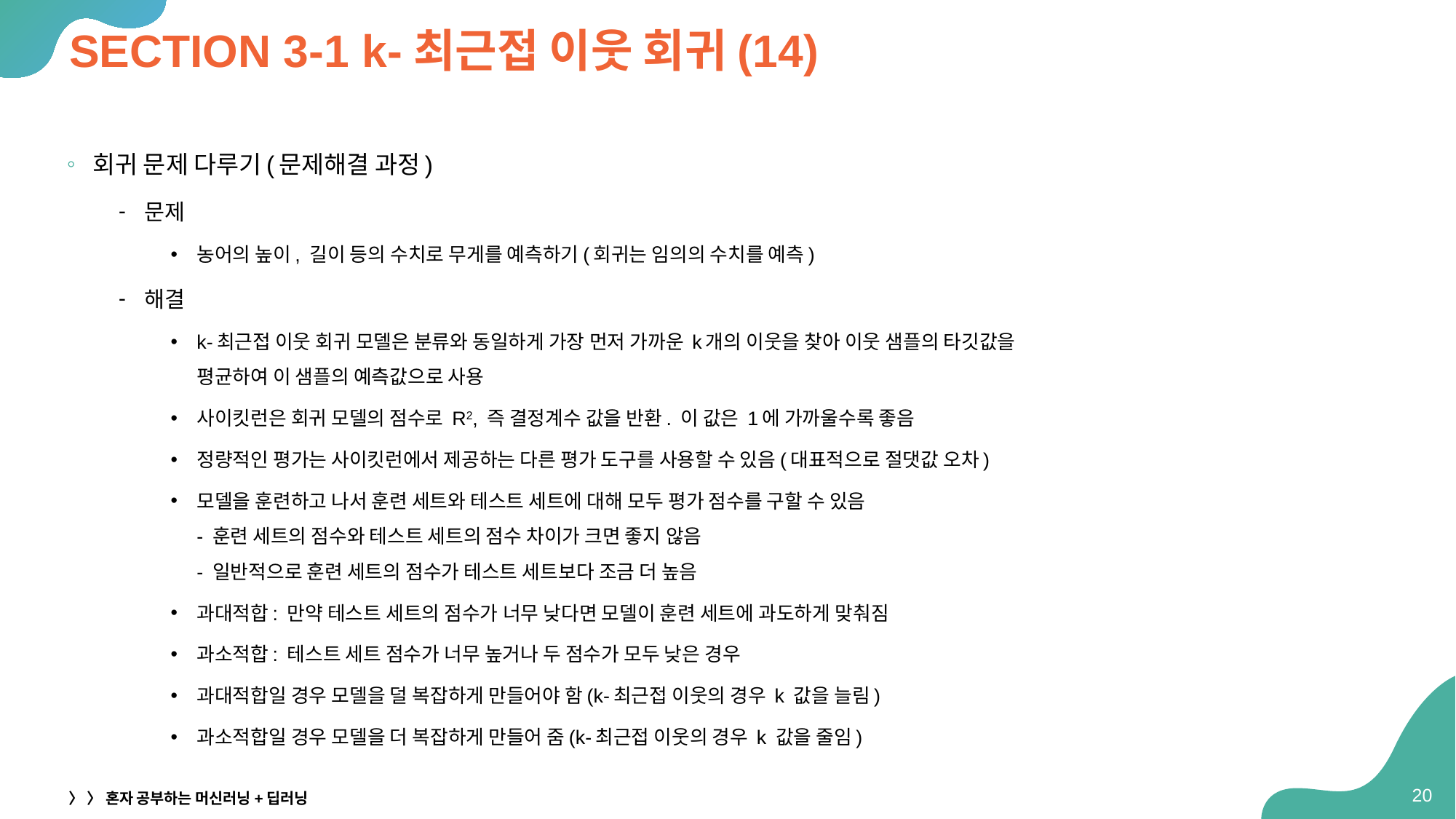

# SECTION 3-1 k-최근접 이웃 회귀(14)
회귀 문제 다루기(문제해결 과정)
문제
농어의 높이, 길이 등의 수치로 무게를 예측하기(회귀는 임의의 수치를 예측)
해결
k-최근접 이웃 회귀 모델은 분류와 동일하게 가장 먼저 가까운 k개의 이웃을 찾아 이웃 샘플의 타깃값을
평균하여 이 샘플의 예측값으로 사용
사이킷런은 회귀 모델의 점수로 R2, 즉 결정계수 값을 반환. 이 값은 1에 가까울수록 좋음
정량적인 평가는 사이킷런에서 제공하는 다른 평가 도구를 사용할 수 있음(대표적으로 절댓값 오차)
모델을 훈련하고 나서 훈련 세트와 테스트 세트에 대해 모두 평가 점수를 구할 수 있음
- 훈련 세트의 점수와 테스트 세트의 점수 차이가 크면 좋지 않음
- 일반적으로 훈련 세트의 점수가 테스트 세트보다 조금 더 높음
과대적합: 만약 테스트 세트의 점수가 너무 낮다면 모델이 훈련 세트에 과도하게 맞춰짐
과소적합: 테스트 세트 점수가 너무 높거나 두 점수가 모두 낮은 경우
과대적합일 경우 모델을 덜 복잡하게 만들어야 함(k-최근접 이웃의 경우 k 값을 늘림)
과소적합일 경우 모델을 더 복잡하게 만들어 줌(k-최근접 이웃의 경우 k 값을 줄임)
20
〉 〉 혼자 공부하는 머신러닝+딥러닝